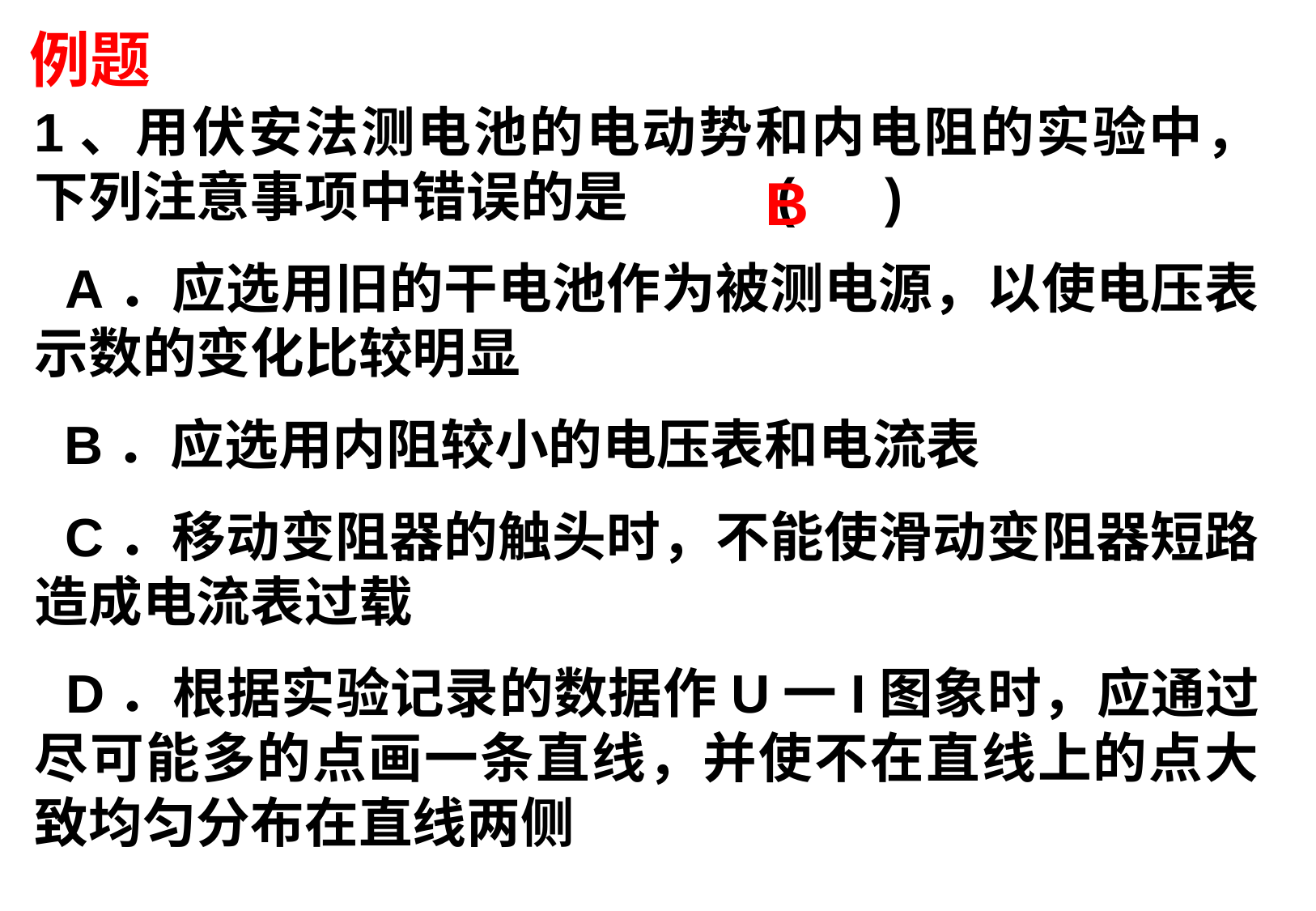

例题
1、用伏安法测电池的电动势和内电阻的实验中，下列注意事项中错误的是           (      )
  A．应选用旧的干电池作为被测电源，以使电压表示数的变化比较明显
  B．应选用内阻较小的电压表和电流表
  C．移动变阻器的触头时，不能使滑动变阻器短路造成电流表过载
  D．根据实验记录的数据作U一I图象时，应通过尽可能多的点画一条直线，并使不在直线上的点大致均匀分布在直线两侧
B